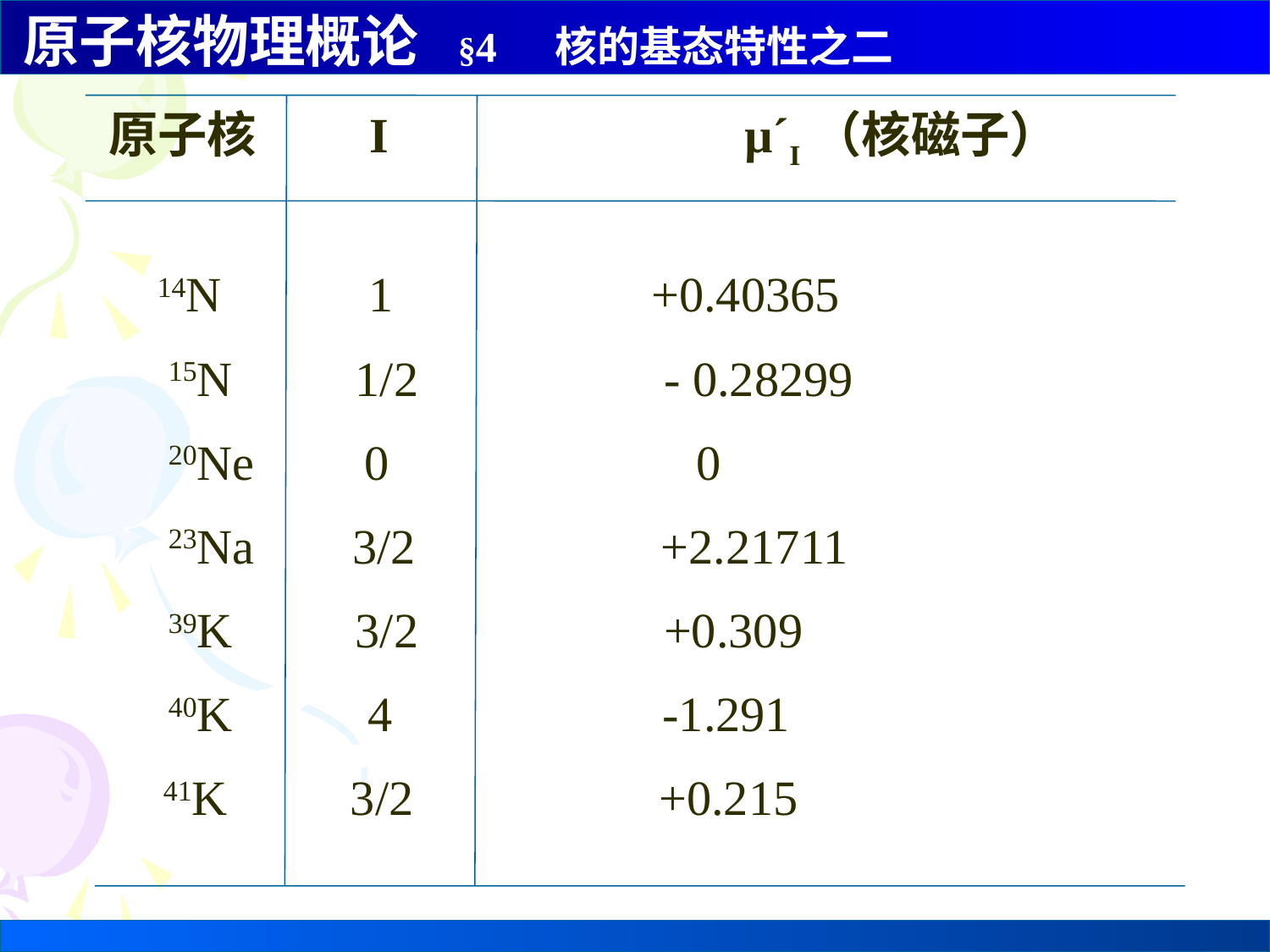

原子核         I                             µ´I（核磁子）

               14N            1                     +0.40365
       15N          1/2                    - 0.28299
       20Ne         0                         0
       23Na        3/2                    +2.21711
       39K          3/2                    +0.309
       40K           4                      -1.291
       41K          3/2                    +0.215